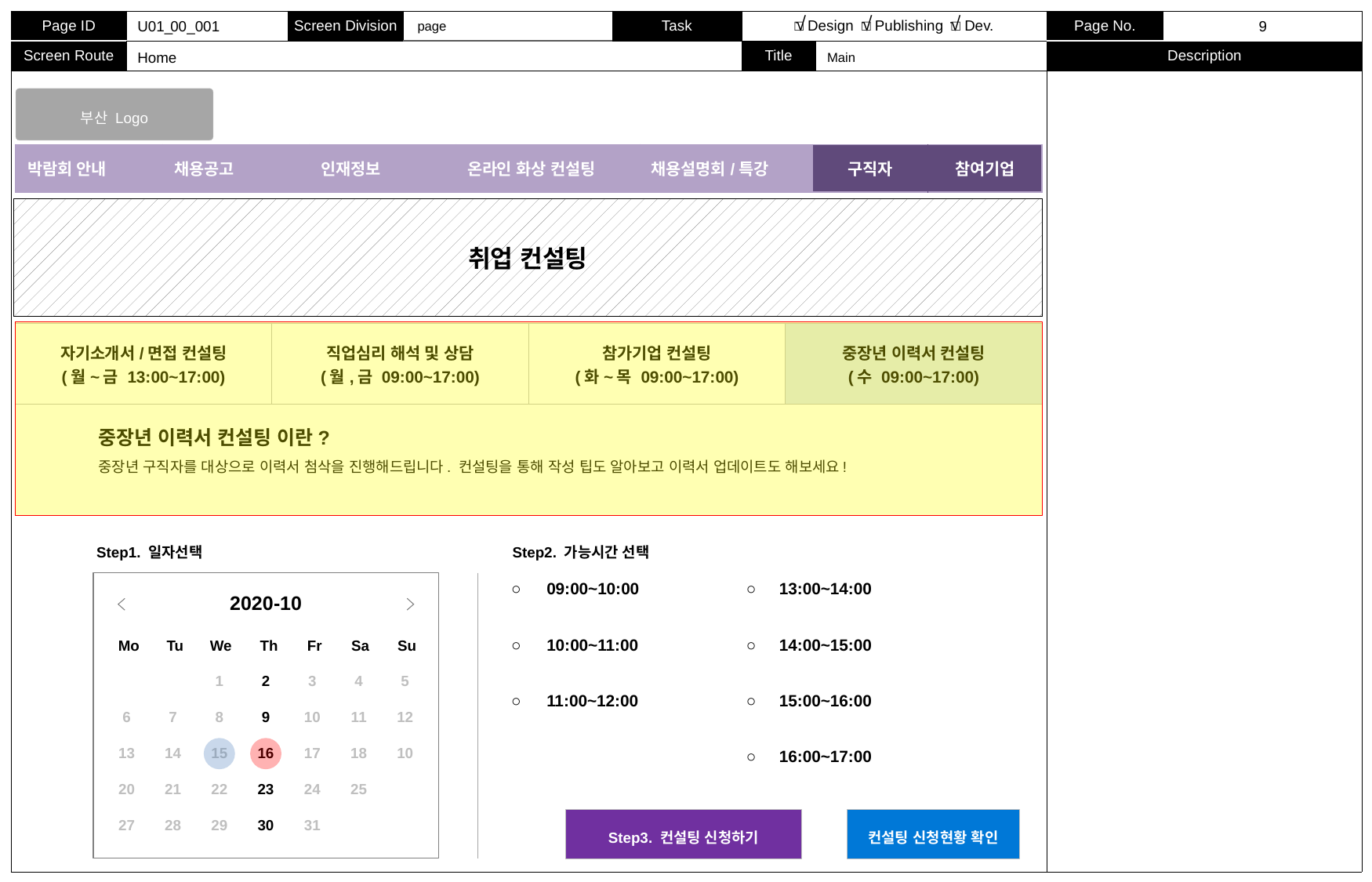

√
√
√
00_001
page
Home
Main
통합로그인
부산 Logo
| 박람회 안내 | 채용공고 | 인재정보 | 온라인 화상 컨설팅 | 채용설명회/특강 | 구직자 | 참여기업 |
| --- | --- | --- | --- | --- | --- | --- |
취업 컨설팅

| 자기소개서/면접 컨설팅 (월~금 13:00~17:00) | 직업심리 해석 및 상담 (월,금 09:00~17:00) | 참가기업 컨설팅 (화~목 09:00~17:00) | 중장년 이력서 컨설팅 (수 09:00~17:00) |
| --- | --- | --- | --- |
중장년 이력서 컨설팅 이란?
중장년 구직자를 대상으로 이력서 첨삭을 진행해드립니다. 컨설팅을 통해 작성 팁도 알아보고 이력서 업데이트도 해보세요!
Step1. 일자선택
Step2. 가능시간 선택

| ○ | 09:00~10:00 | ○ | 13:00~14:00 |
| --- | --- | --- | --- |
| ○ | 10:00~11:00 | ○ | 14:00~15:00 |
| ○ | 11:00~12:00 | ○ | 15:00~16:00 |
|  |  | ○ | 16:00~17:00 |
2020-10

Mo
Tu
We
Th
Fr
Sa
Su
1
2
3
4
5
6
7
8
9
10
11
12

13
14
15
16
17
18
10
20
21
22
23
24
25
Step3. 컨설팅 신청하기
컨설팅 신청현황 확인
27
28
29
30
31